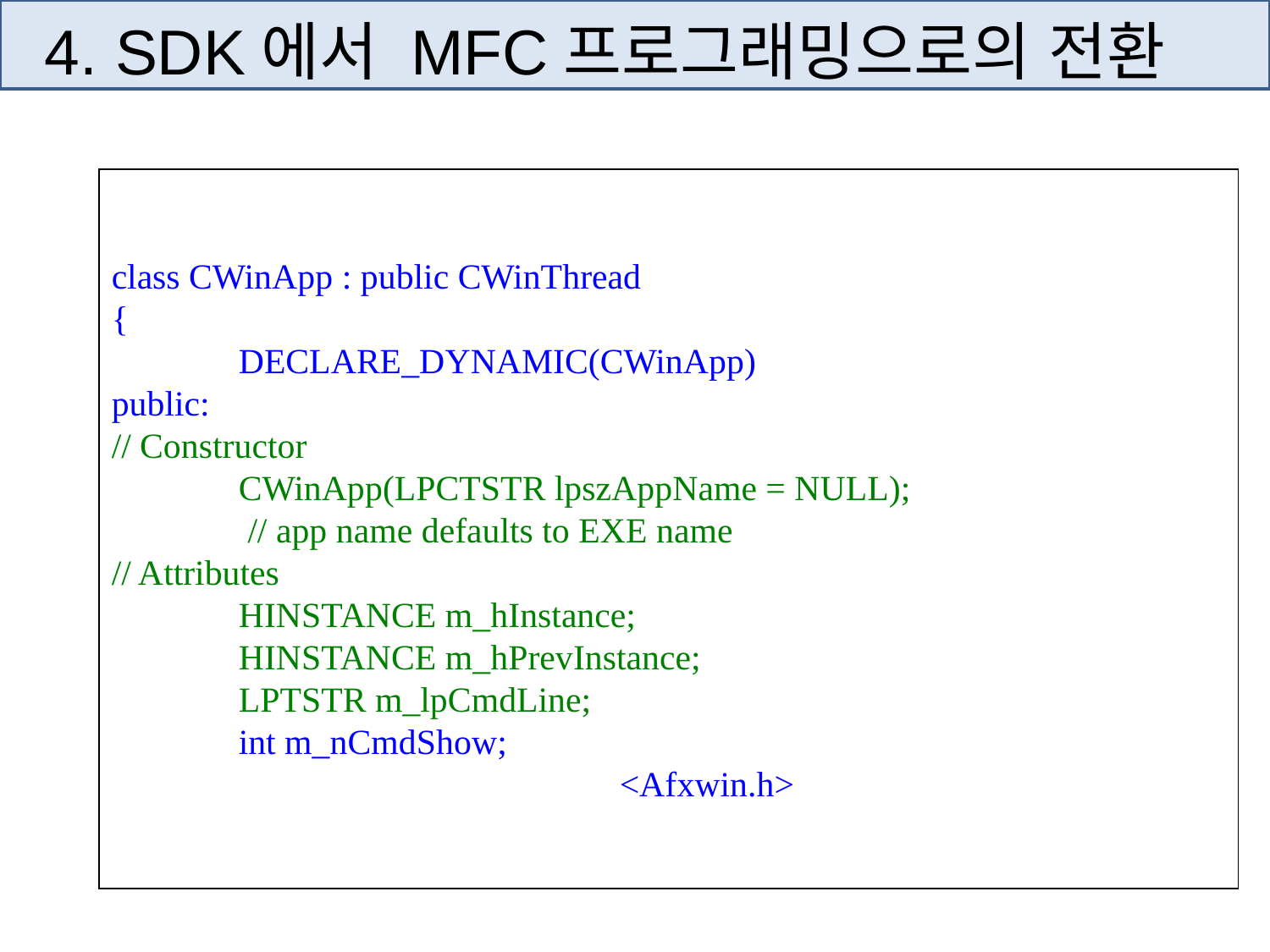

# 4. SDK에서 MFC프로그래밍으로의 전환
class CWinApp : public CWinThread
{
	DECLARE_DYNAMIC(CWinApp)
public:
// Constructor
	CWinApp(LPCTSTR lpszAppName = NULL);
	 // app name defaults to EXE name
// Attributes
	HINSTANCE m_hInstance;
	HINSTANCE m_hPrevInstance;
	LPTSTR m_lpCmdLine;
	int m_nCmdShow;
				<Afxwin.h>